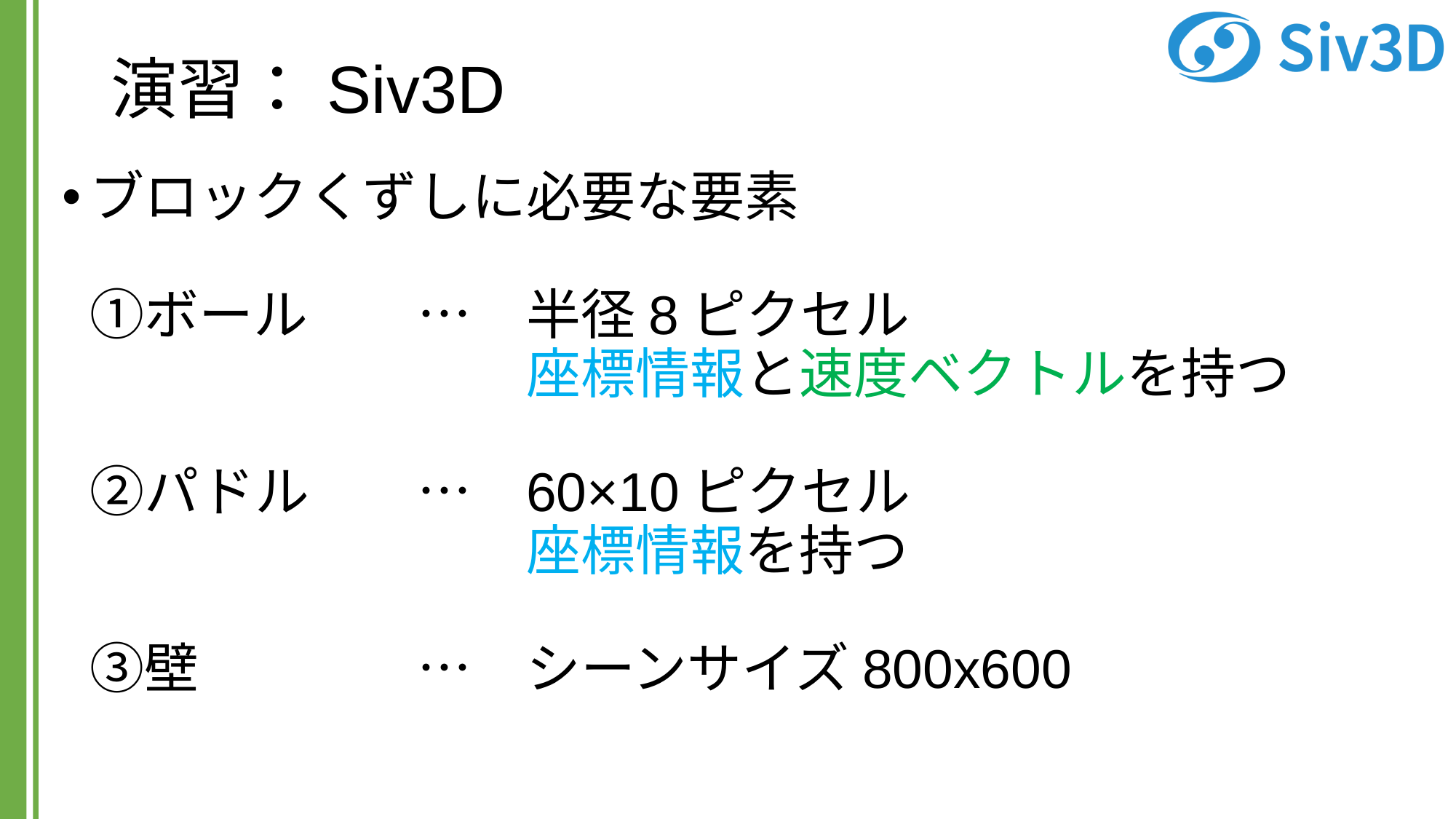

# 演習：Siv3D
ブロックくずしに必要な要素
①ボール	…	半径8ピクセル
				座標情報と速度ベクトルを持つ
②パドル	…	60×10ピクセル
				座標情報を持つ
③壁		…	シーンサイズ800x600